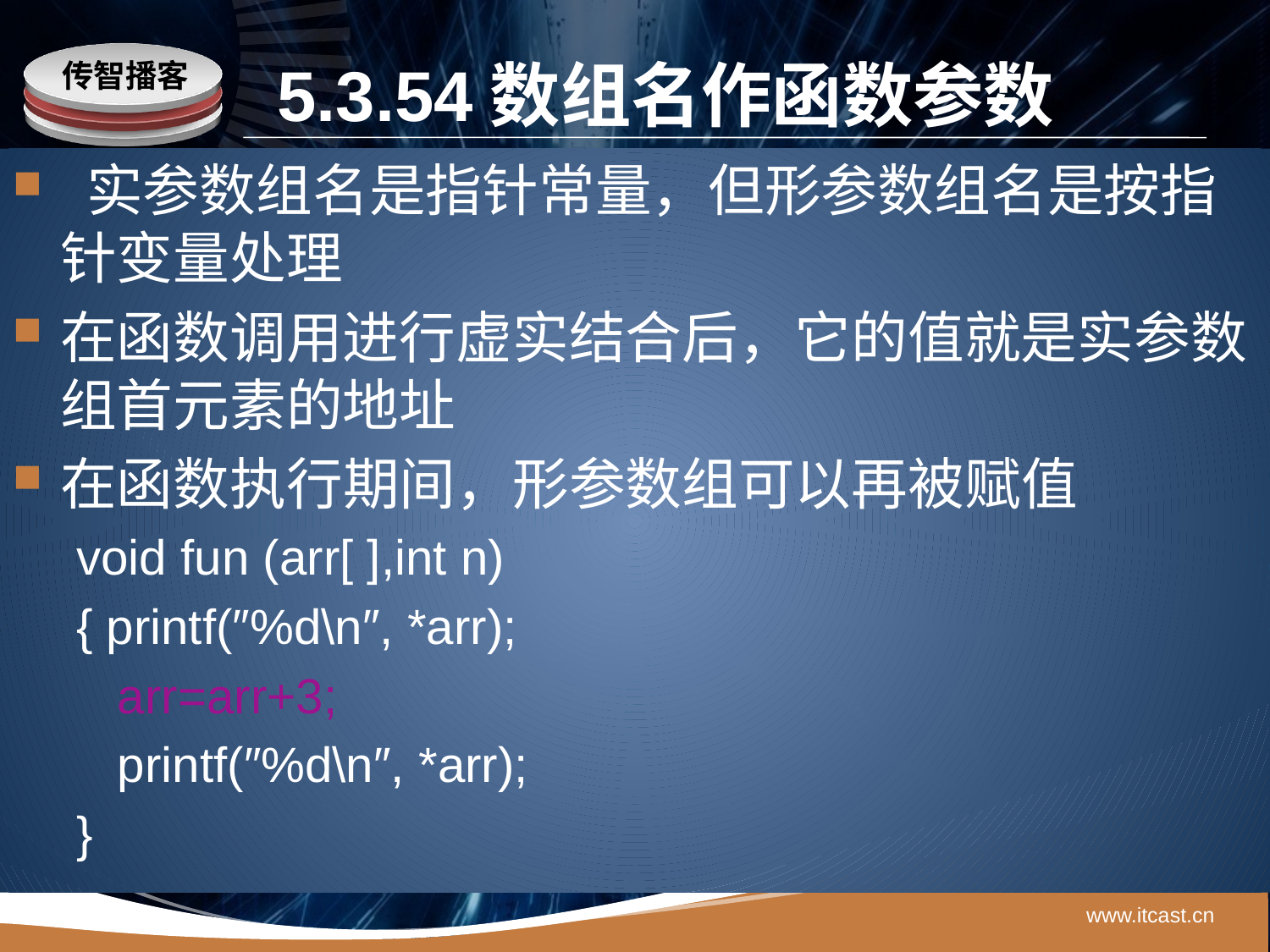

# 5.3.54数组名作函数参数
 实参数组名是指针常量，但形参数组名是按指针变量处理
在函数调用进行虚实结合后，它的值就是实参数组首元素的地址
在函数执行期间，形参数组可以再被赋值
void fun (arr[ ],int n)
{ printf(″%d\n″, *arr);
   arr=arr+3;
   printf(″%d\n″, *arr);
}
www.itcast.cn